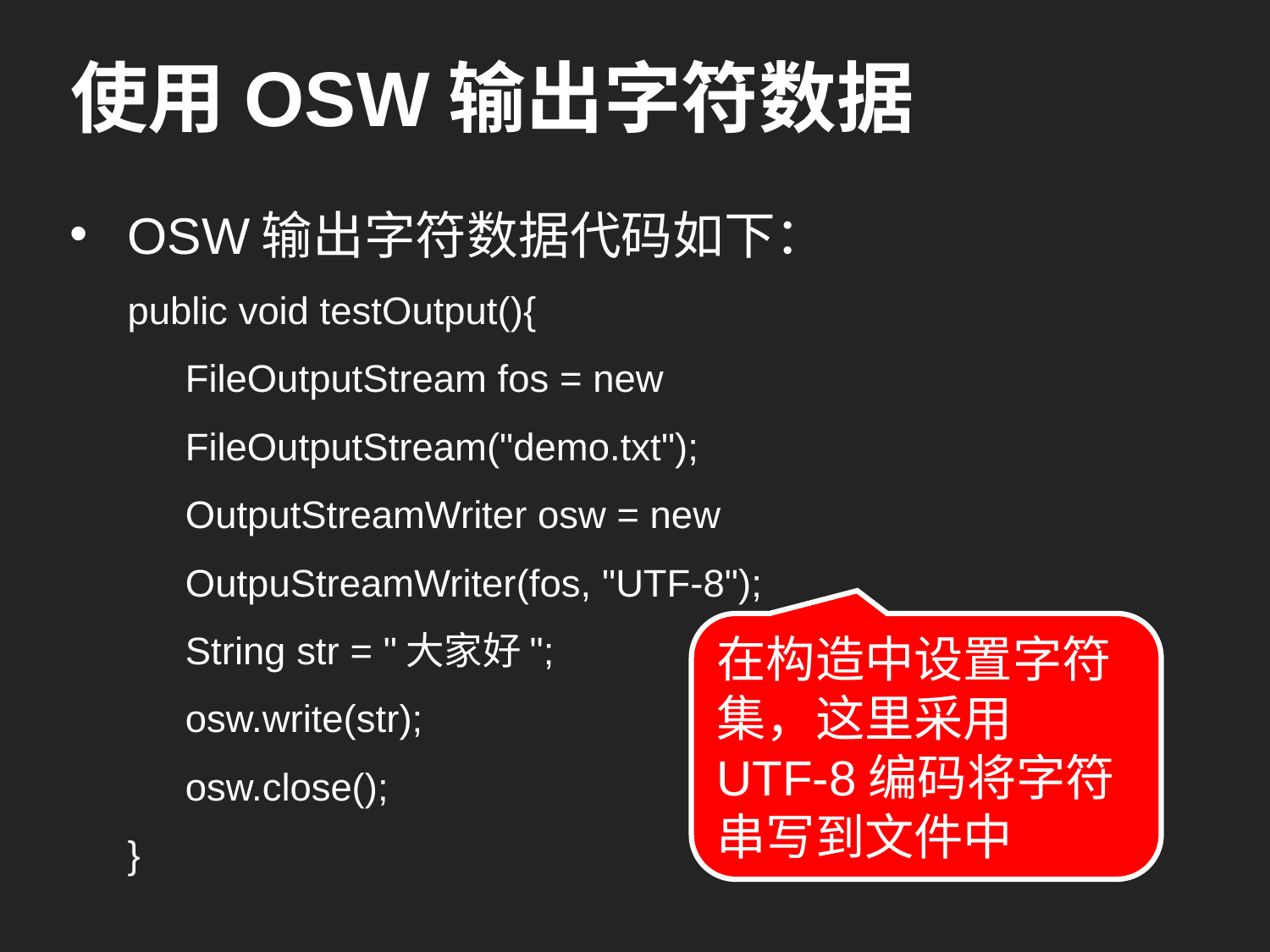

# 使用OSW输出字符数据
OSW输出字符数据代码如下：
public void testOutput(){
	FileOutputStream fos = new
		FileOutputStream("demo.txt");
	OutputStreamWriter osw = new
		OutpuStreamWriter(fos, "UTF-8");
	String str = "大家好";
	osw.write(str);
	osw.close();
}
在构造中设置字符集，这里采用UTF-8编码将字符串写到文件中